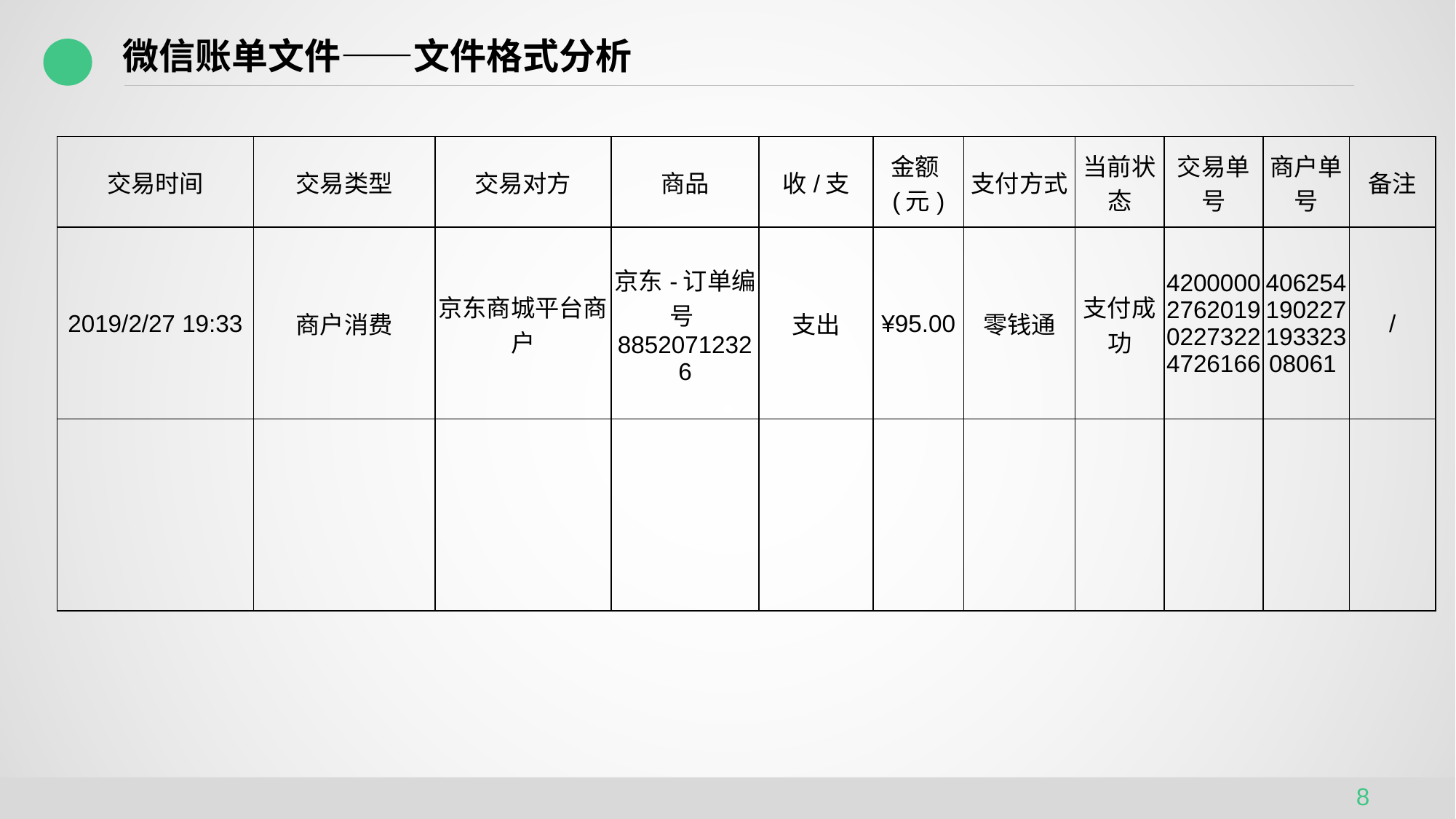

微信账单文件——文件格式分析
| 交易时间 | 交易类型 | 交易对方 | 商品 | 收/支 | 金额(元) | 支付方式 | 当前状态 | 交易单号 | 商户单号 | 备注 |
| --- | --- | --- | --- | --- | --- | --- | --- | --- | --- | --- |
| 2019/2/27 19:33 | 商户消费 | 京东商城平台商户 | 京东-订单编号88520712326 | 支出 | ¥95.00 | 零钱通 | 支付成功 | 4200000276201902273224726166 | 40625419022719332308061 | / |
|  |  |  |  |  |  |  |  |  |  |  |